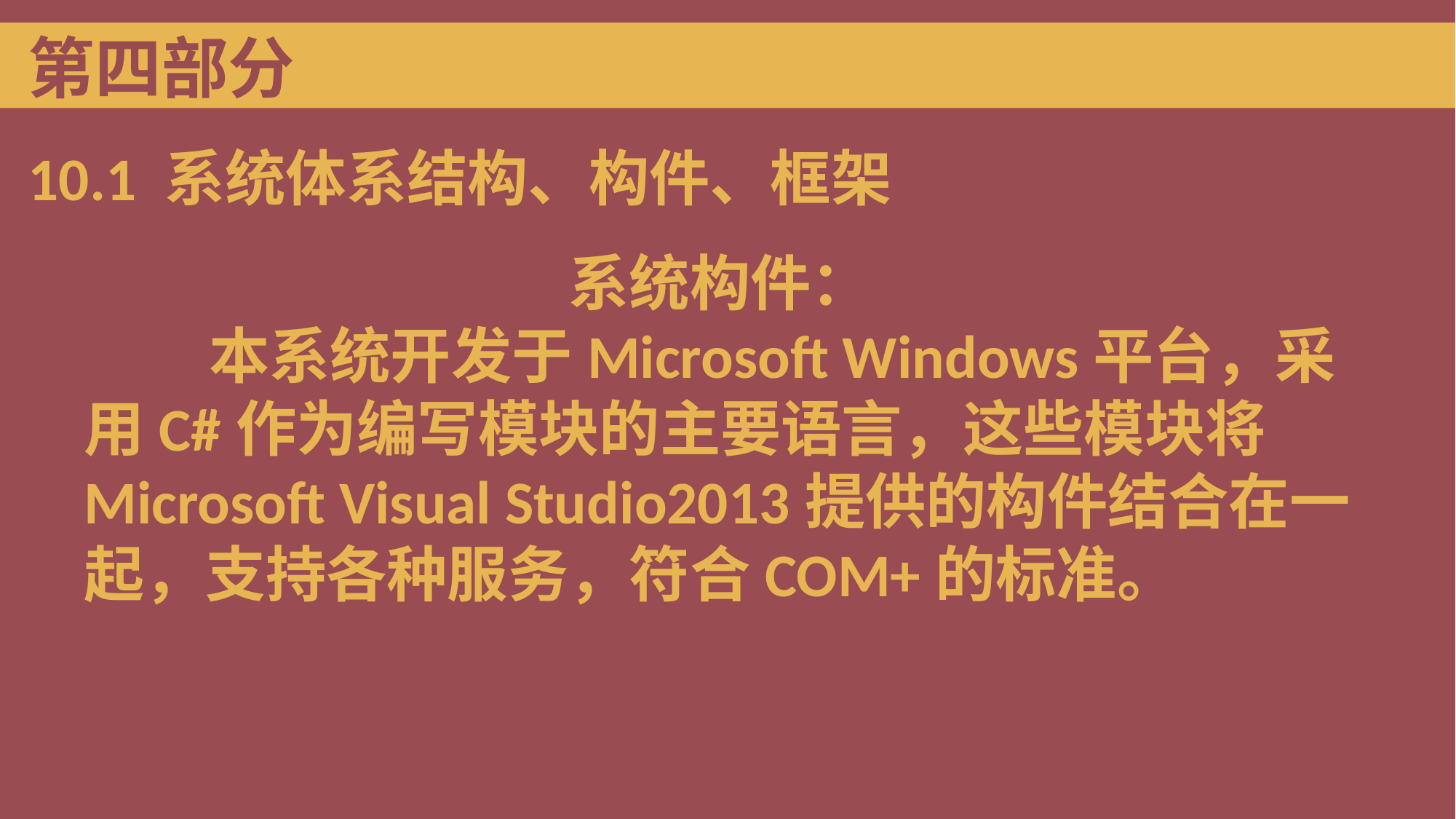

第四部分

10.1 系统体系结构、构件、框架

系统构件：
        本系统开发于Microsoft Windows平台，采用C#作为编写模块的主要语言，这些模块将Microsoft Visual Studio2013提供的构件结合在一起，支持各种服务，符合COM+的标准。